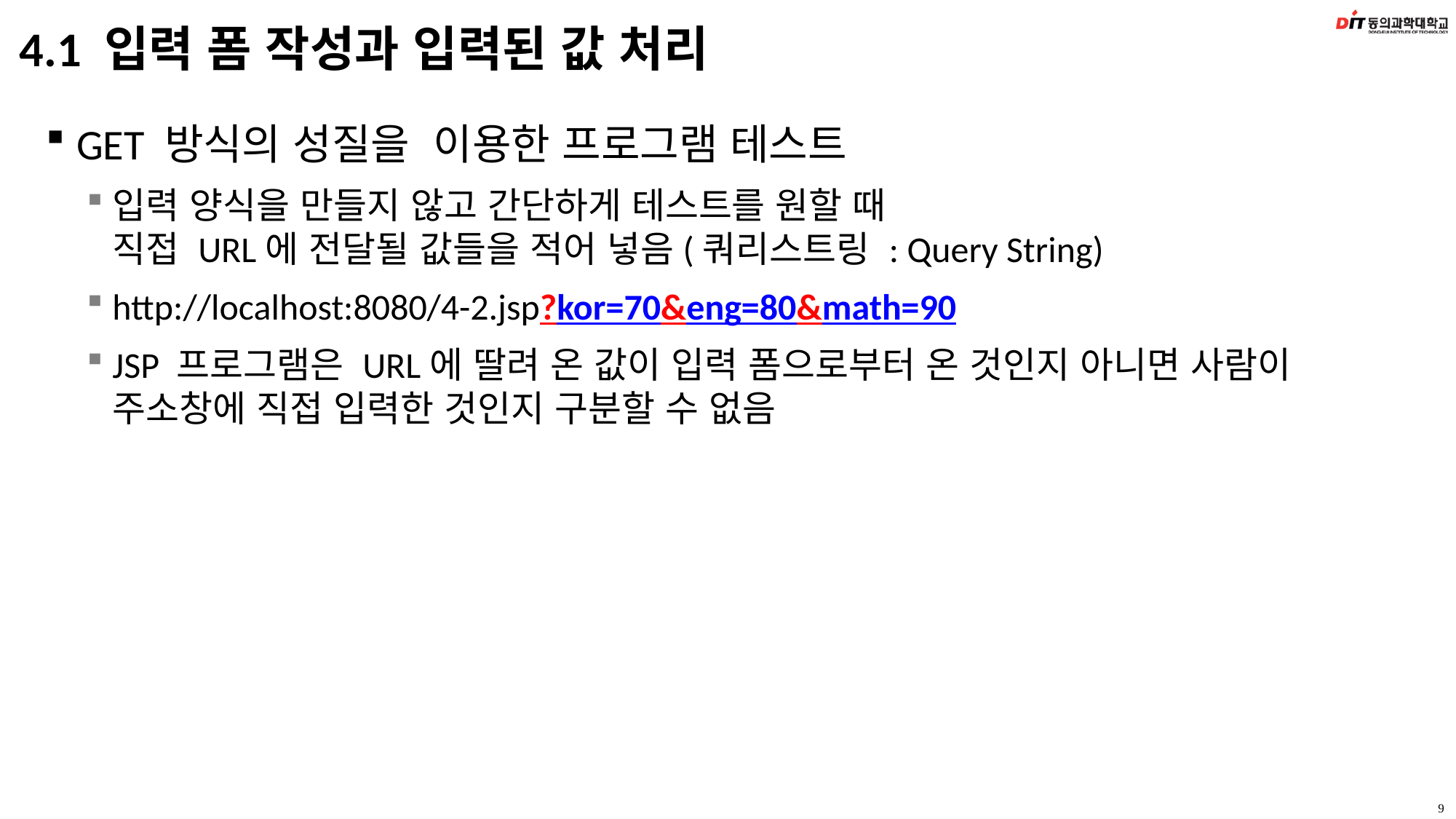

# 4.1 입력 폼 작성과 입력된 값 처리
GET 방식의 성질을  이용한 프로그램 테스트
입력 양식을 만들지 않고 간단하게 테스트를 원할 때
직접 URL에 전달될 값들을 적어 넣음(쿼리스트링 : Query String)
http://localhost:8080/4-2.jsp?kor=70&eng=80&math=90
JSP 프로그램은 URL에 딸려 온 값이 입력 폼으로부터 온 것인지 아니면 사람이 주소창에 직접 입력한 것인지 구분할 수 없음
9